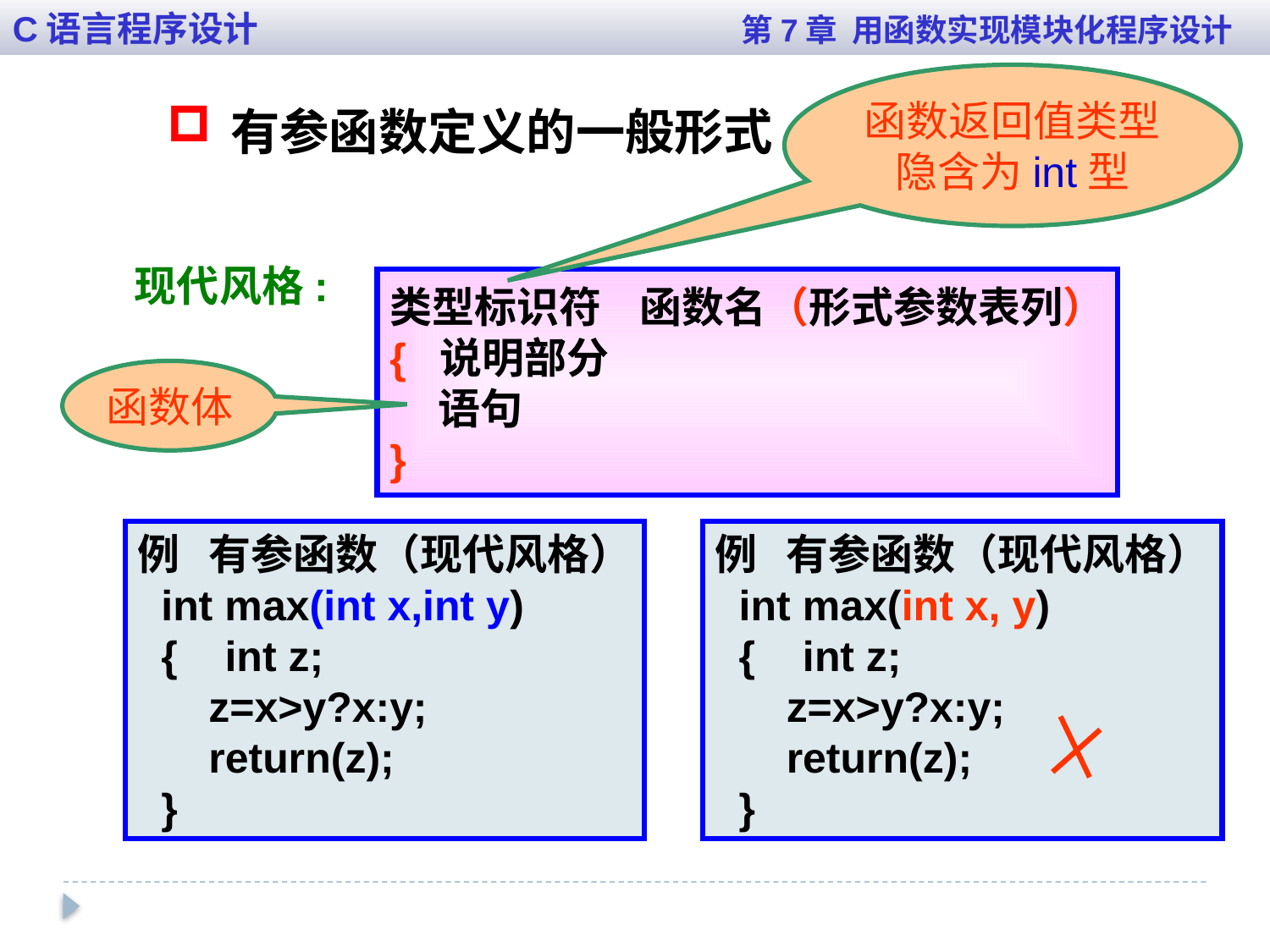

C语言程序设计                                                            第7章  用函数实现模块化程序设计
函数返回值类型
隐含为int型
有参函数定义的一般形式
现代风格:
类型标识符    函数名（形式参数表列）
{  说明部分
    语句
}
函数体
例   有参函数（现代风格）
  int max(int x,int y)
  {    int z;
      z=x>y?x:y;
      return(z);
  }
例   有参函数（现代风格）
  int max(int x, y)
  {    int z;
      z=x>y?x:y;
      return(z);
  }